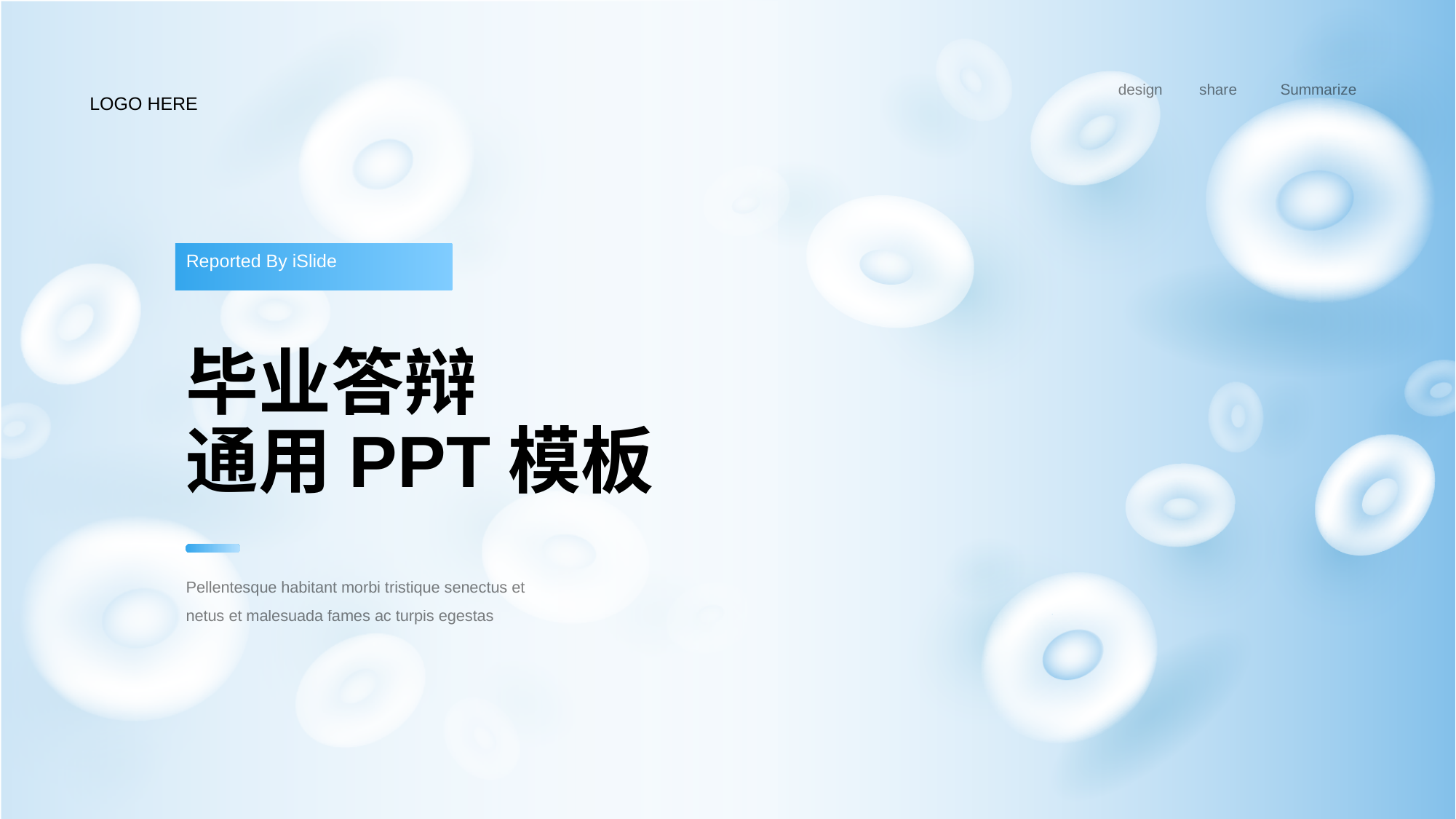

design
share
Summarize
LOGO HERE
Reported By iSlide
# 毕业答辩 通用PPT模板

Pellentesque habitant morbi tristique senectus et netus et malesuada fames ac turpis egestas